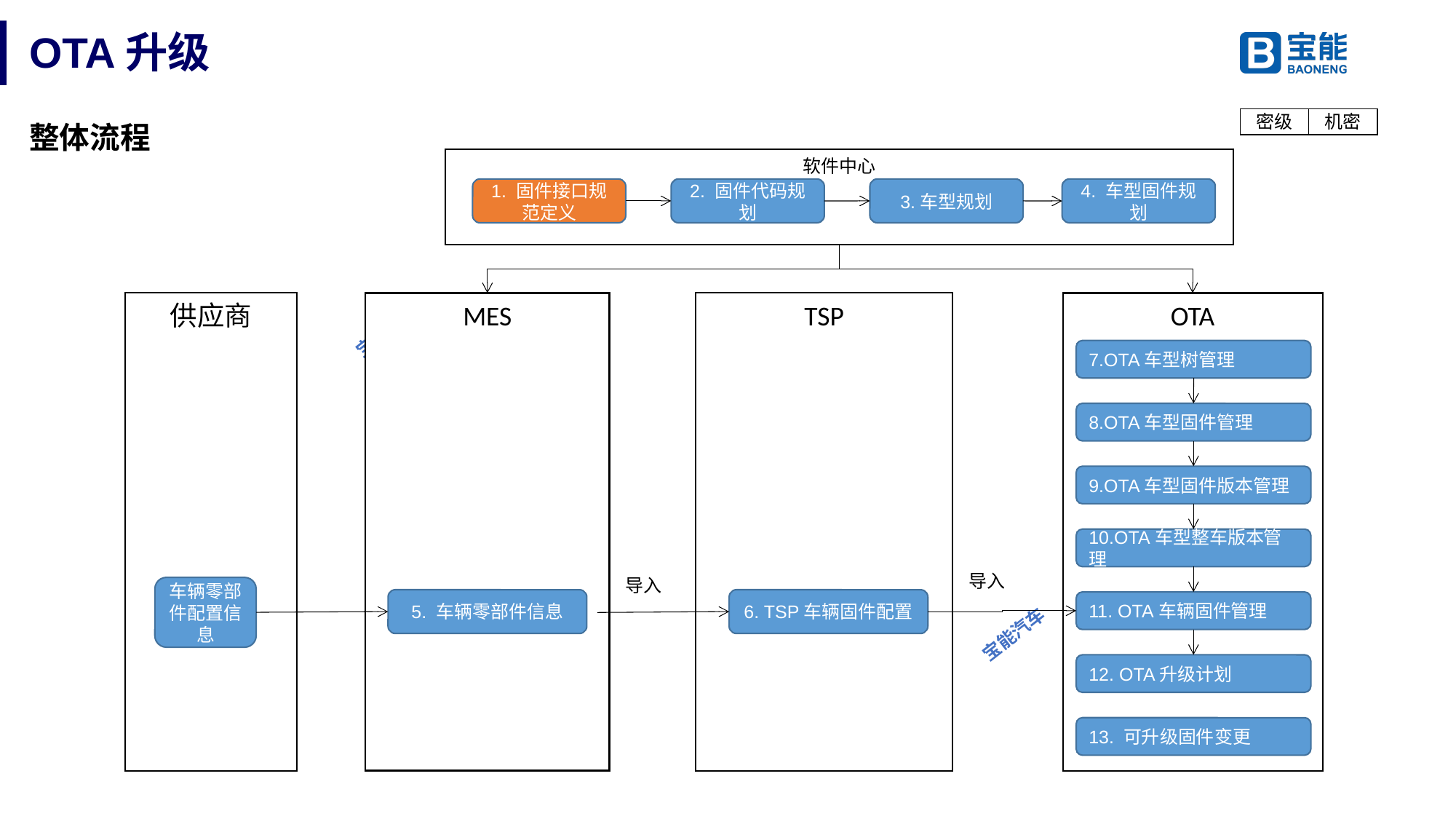

# OTA升级
整体流程
软件中心
1. 固件接口规范定义
2. 固件代码规划
3.车型规划
4. 车型固件规划
供应商
MES
TSP
OTA
7.OTA车型树管理
8.OTA车型固件管理
9.OTA车型固件版本管理
10.OTA车型整车版本管理
导入
导入
车辆零部件配置信息
5. 车辆零部件信息
6. TSP车辆固件配置
11. OTA车辆固件管理
12. OTA升级计划
13. 可升级固件变更
4